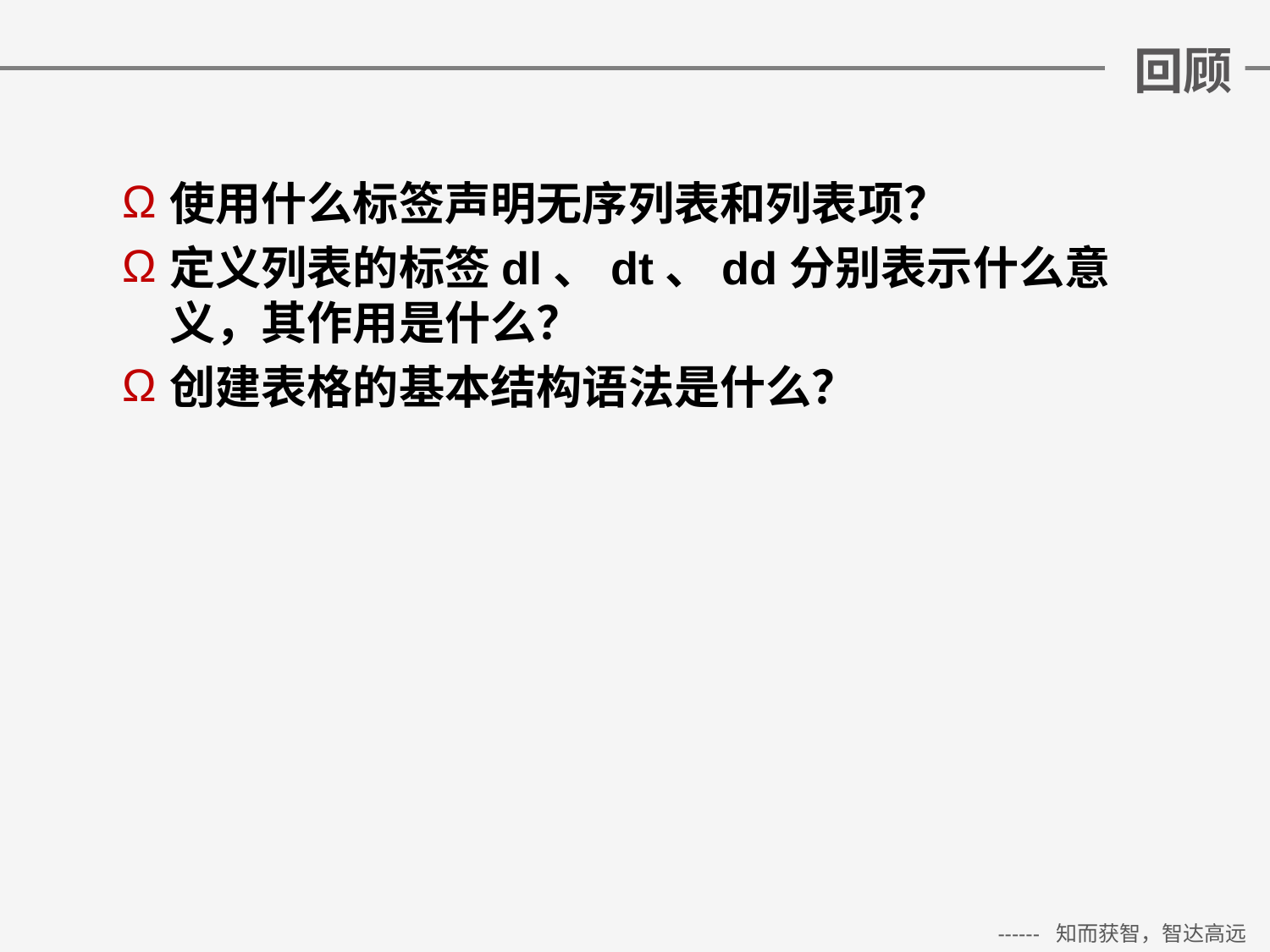

# 回顾
使用什么标签声明无序列表和列表项？
定义列表的标签dl、dt、dd分别表示什么意义，其作用是什么？
创建表格的基本结构语法是什么？